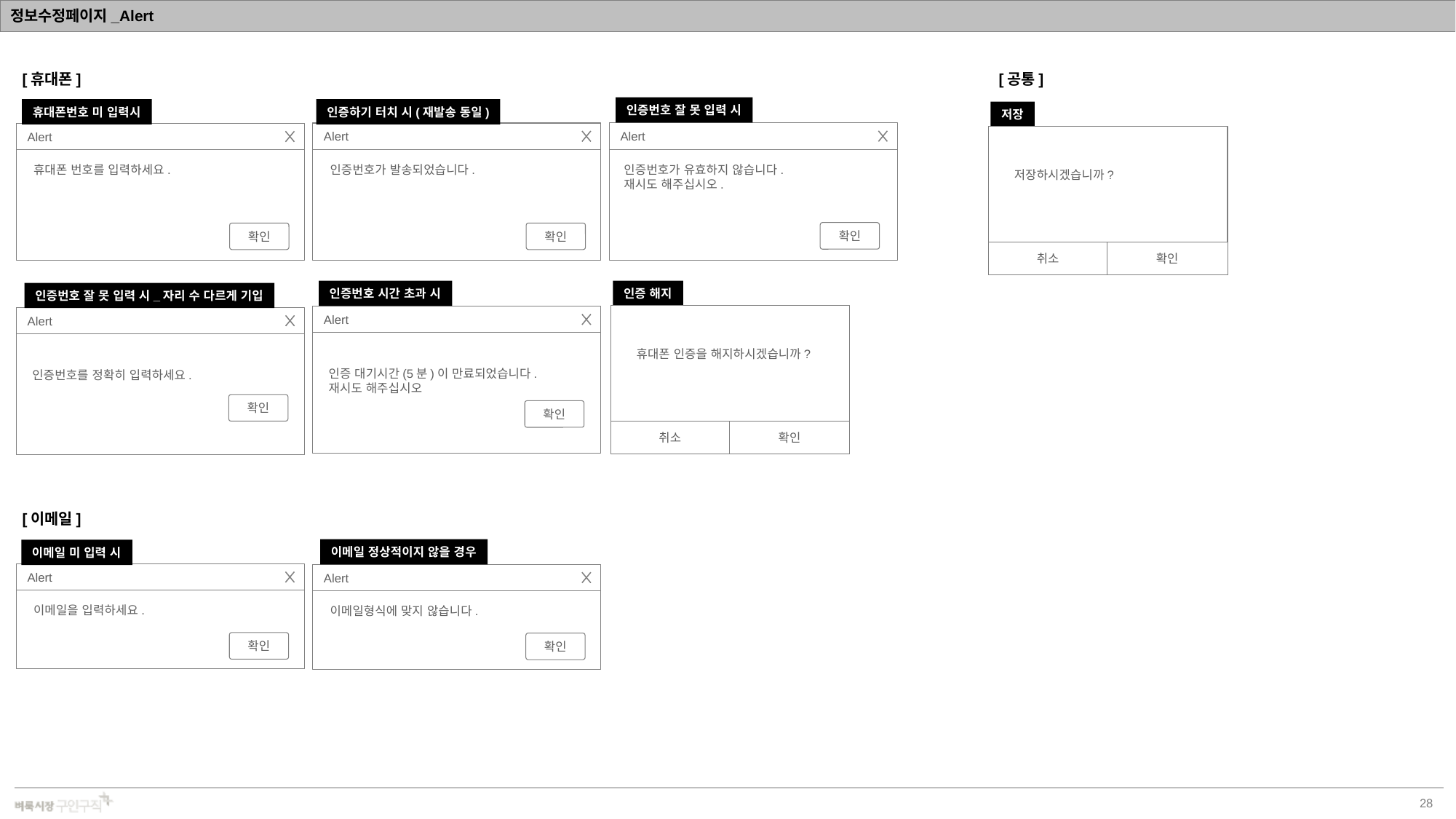

# 정보수정페이지_Alert
[휴대폰]
[공통]
인증번호 잘 못 입력 시
휴대폰번호 미 입력시
인증하기 터치 시(재발송 동일)
저장
Alert

인증번호가 유효하지 않습니다.
재시도 해주십시오.

확인
Abort
Cancel
Alert

인증번호가 발송되었습니다.

Abort
Cancel
확인
Alert

휴대폰 번호를 입력하세요.

Abort
Cancel
확인

확인
취소
저장하시겠습니까?
인증번호 시간 초과 시
인증 해지
인증번호 잘 못 입력 시_자리 수 다르게 기입

확인
취소
휴대폰 인증을 해지하시겠습니까?
Alert

인증 대기시간(5분)이 만료되었습니다.
재시도 해주십시오
확인
Abort
Cancel
Alert

인증번호를 정확히 입력하세요.
확인
Abort
Cancel
[이메일]
이메일 정상적이지 않을 경우
이메일 미 입력 시
Alert

이메일을 입력하세요.

확인
Abort
Cancel
Alert

이메일형식에 맞지 않습니다.

확인
Abort
Cancel